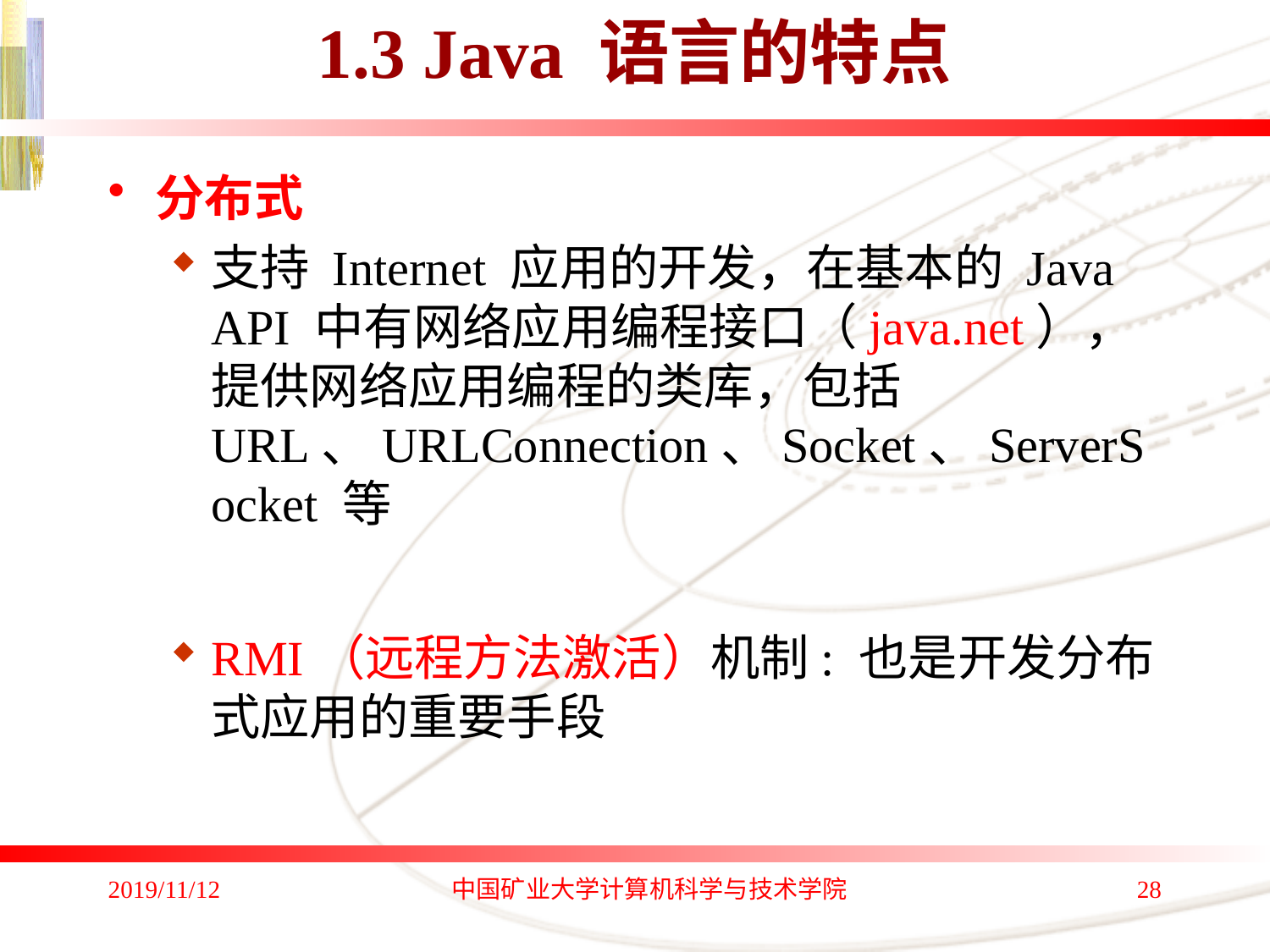

1.3 Java 语言的特点
分布式
支持 Internet 应用的开发，在基本的 Java API 中有网络应用编程接口（java.net），提供网络应用编程的类库，包括 URL、URLConnection、Socket、ServerSocket 等

RMI（远程方法激活）机制: 也是开发分布式应用的重要手段

2019/11/12
中国矿业大学计算机科学与技术学院
28